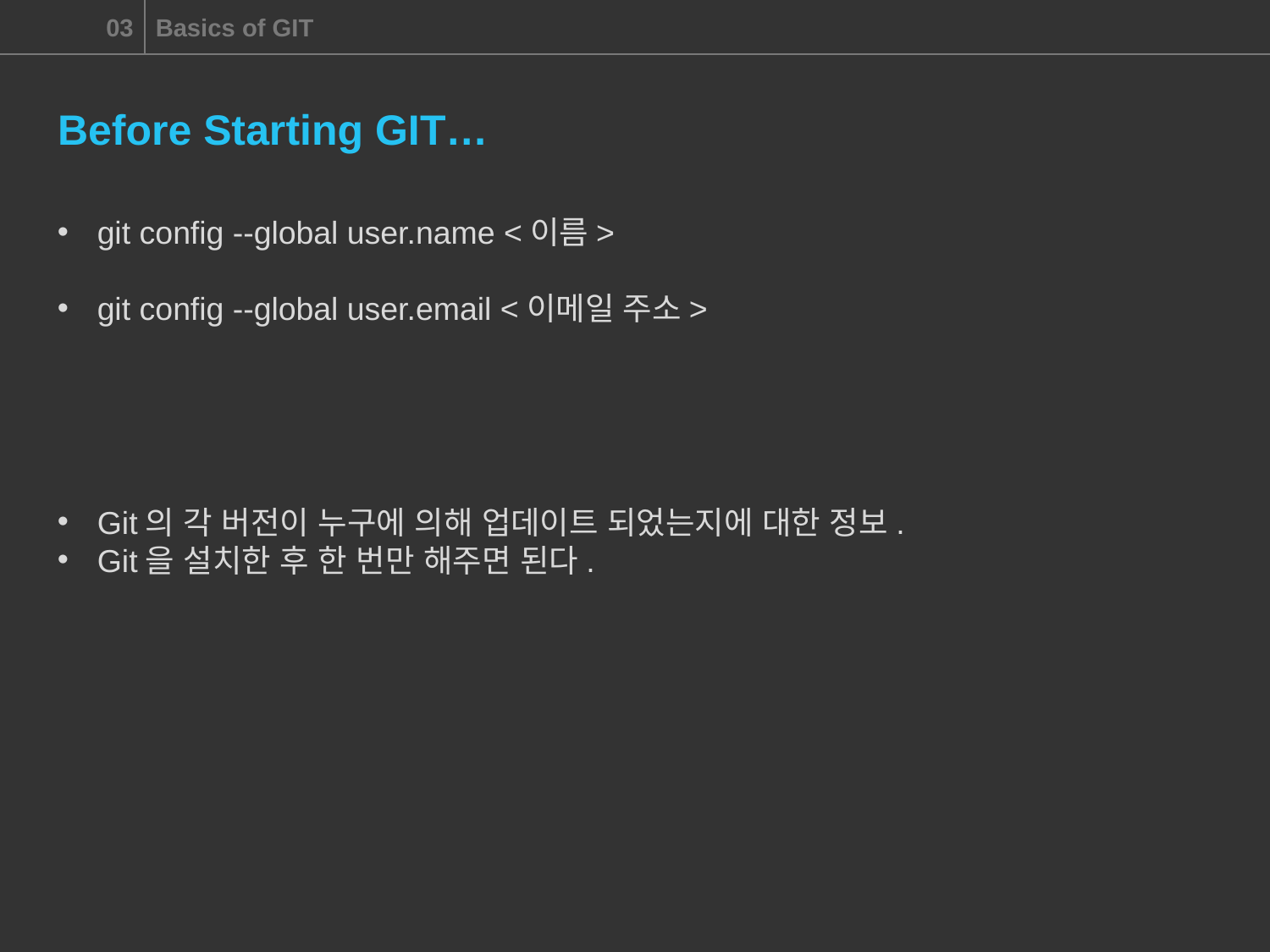

Before Starting GIT…
git config --global user.name <이름>

git config --global user.email <이메일 주소>
Git의 각 버전이 누구에 의해 업데이트 되었는지에 대한 정보.
Git을 설치한 후 한 번만 해주면 된다.